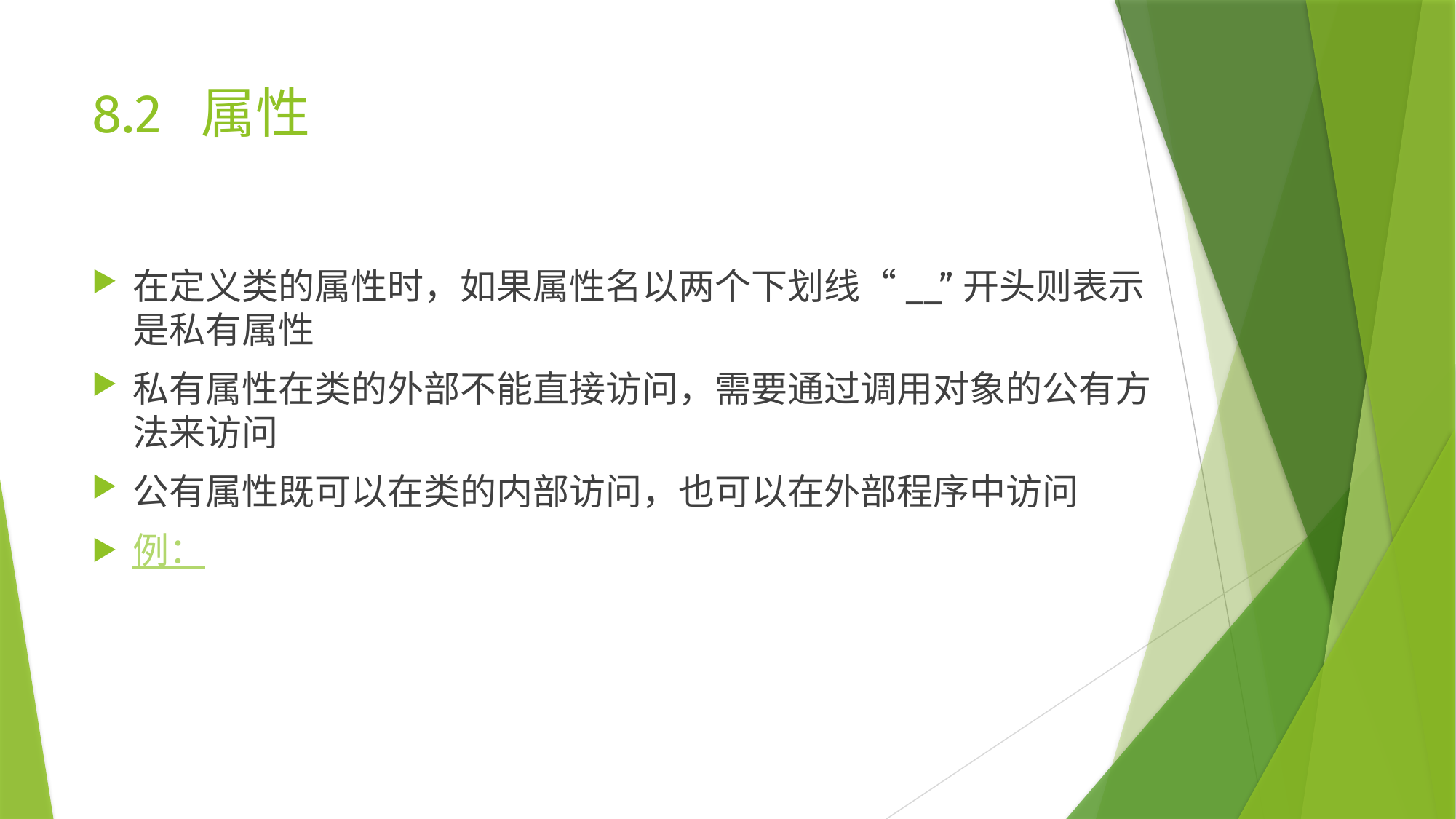

# 8.2	属性
在定义类的属性时，如果属性名以两个下划线“__”开头则表示是私有属性
私有属性在类的外部不能直接访问，需要通过调用对象的公有方法来访问
公有属性既可以在类的内部访问，也可以在外部程序中访问
例：